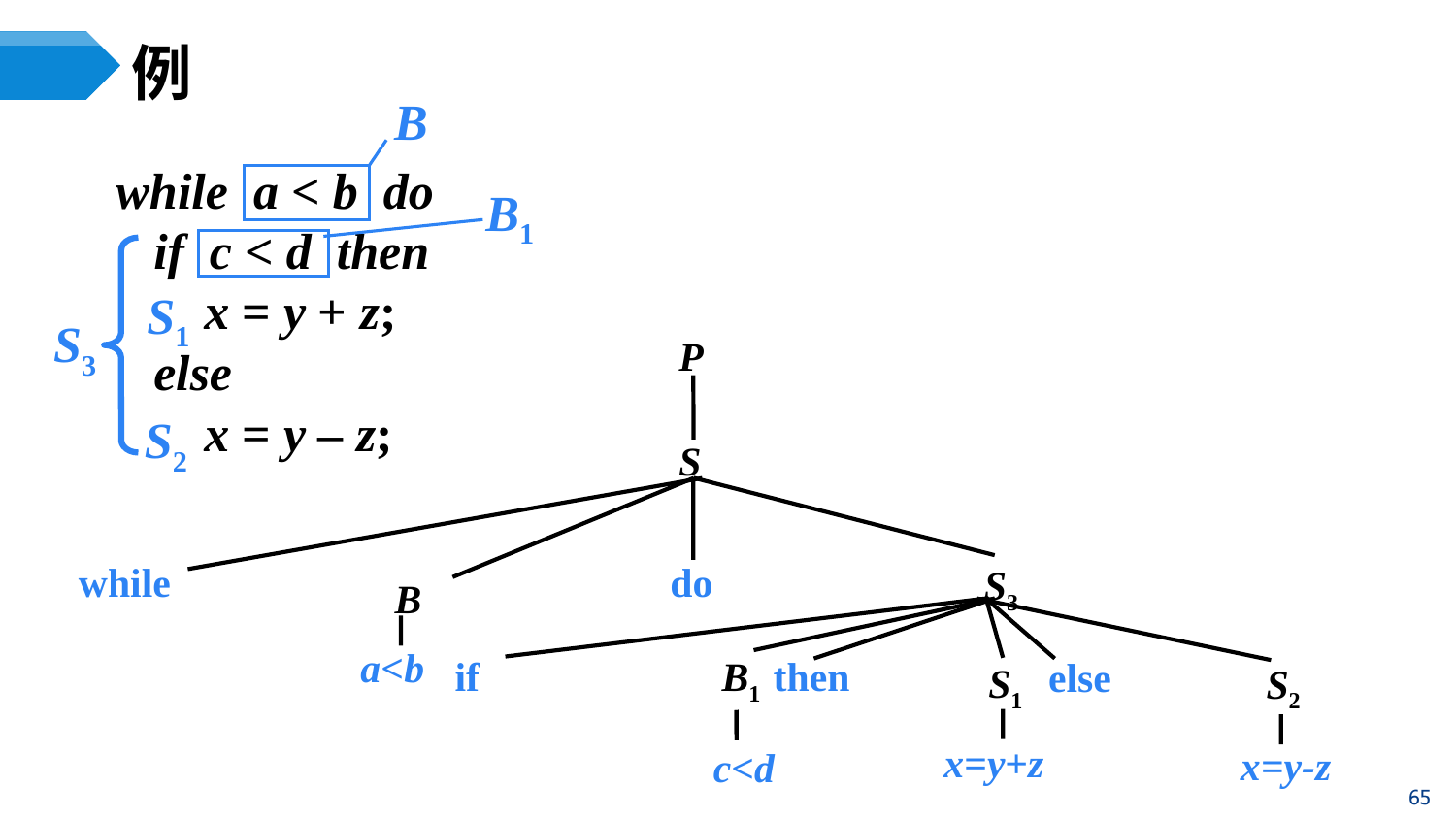

# 例
B

while  a < b  do
   if  c < d  then
       x = y + z;
   else
       x = y – z;
B1

S3
S1
P

S2
S

do
S3

B1
then
else
S1

x=y+z
c<d

while
B

a<b
if
S2

x=y-z
65